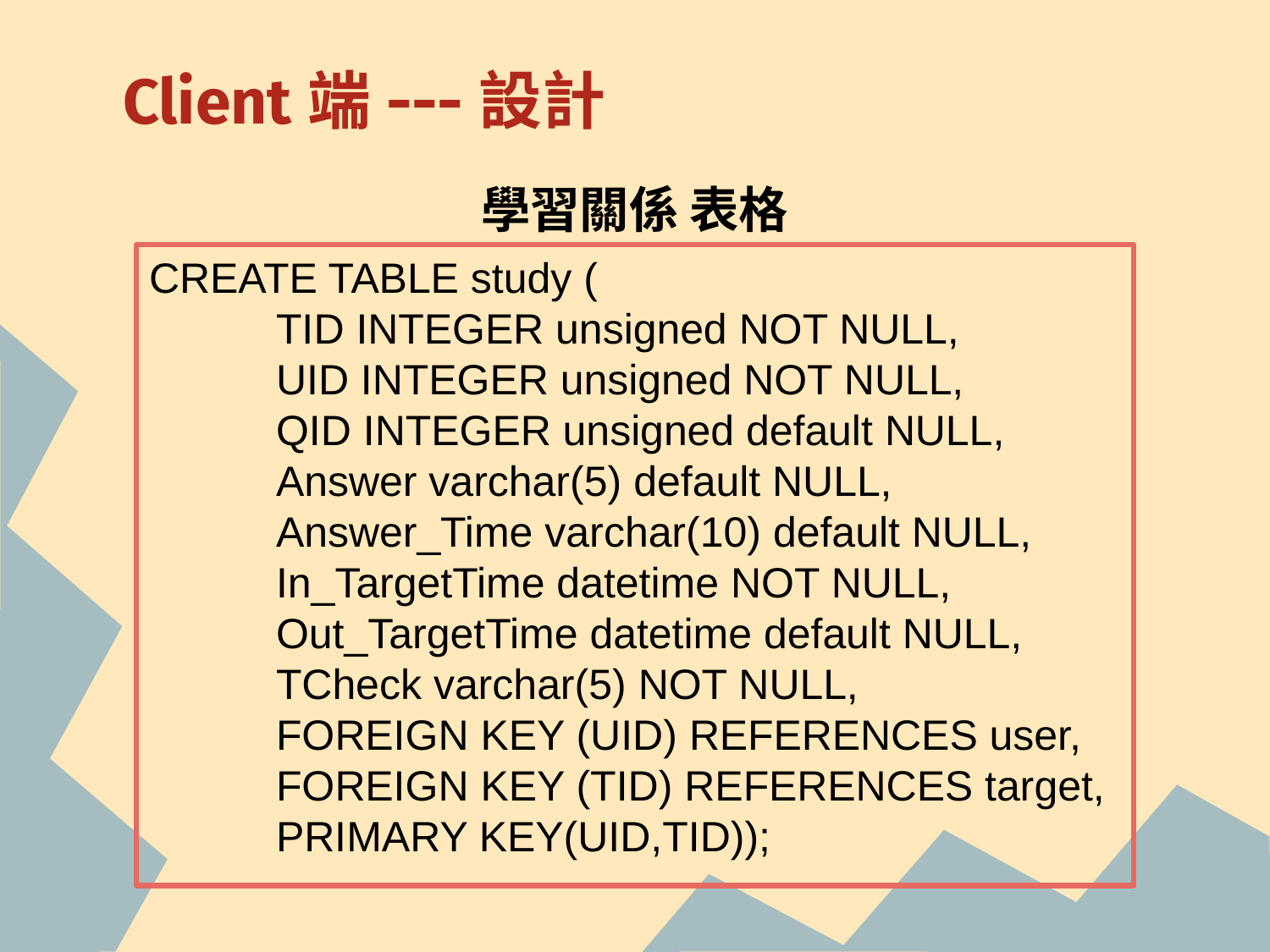

# Client端---設計
CREATE TABLE study (
  	TID INTEGER unsigned NOT NULL,
  	UID INTEGER unsigned NOT NULL,
  	QID INTEGER unsigned default NULL,
	Answer varchar(5) default NULL,
	Answer_Time varchar(10) default NULL,
	In_TargetTime datetime NOT NULL,
	Out_TargetTime datetime default NULL,
	TCheck varchar(5) NOT NULL,
	FOREIGN KEY (UID) REFERENCES user,
	FOREIGN KEY (TID) REFERENCES target,
	PRIMARY KEY(UID,TID));
學習關係 表格